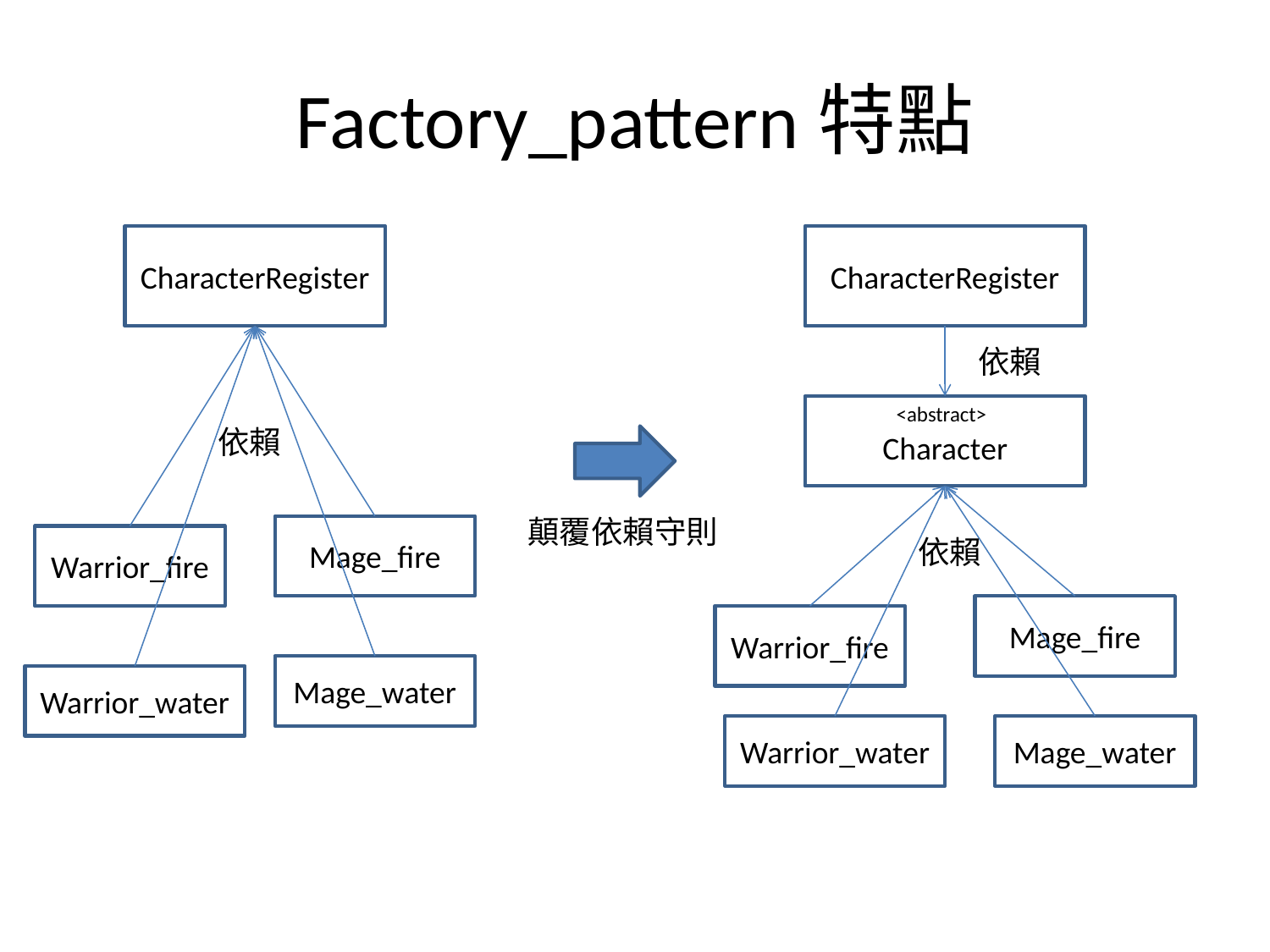

# Factory_pattern特點
CharacterRegister
CharacterRegister
依賴
<abstract>
Character

依賴

顛覆依賴守則
Mage_fire
Warrior_fire
依賴
Mage_fire
Warrior_fire
Mage_water
Warrior_water
Warrior_water
Mage_water